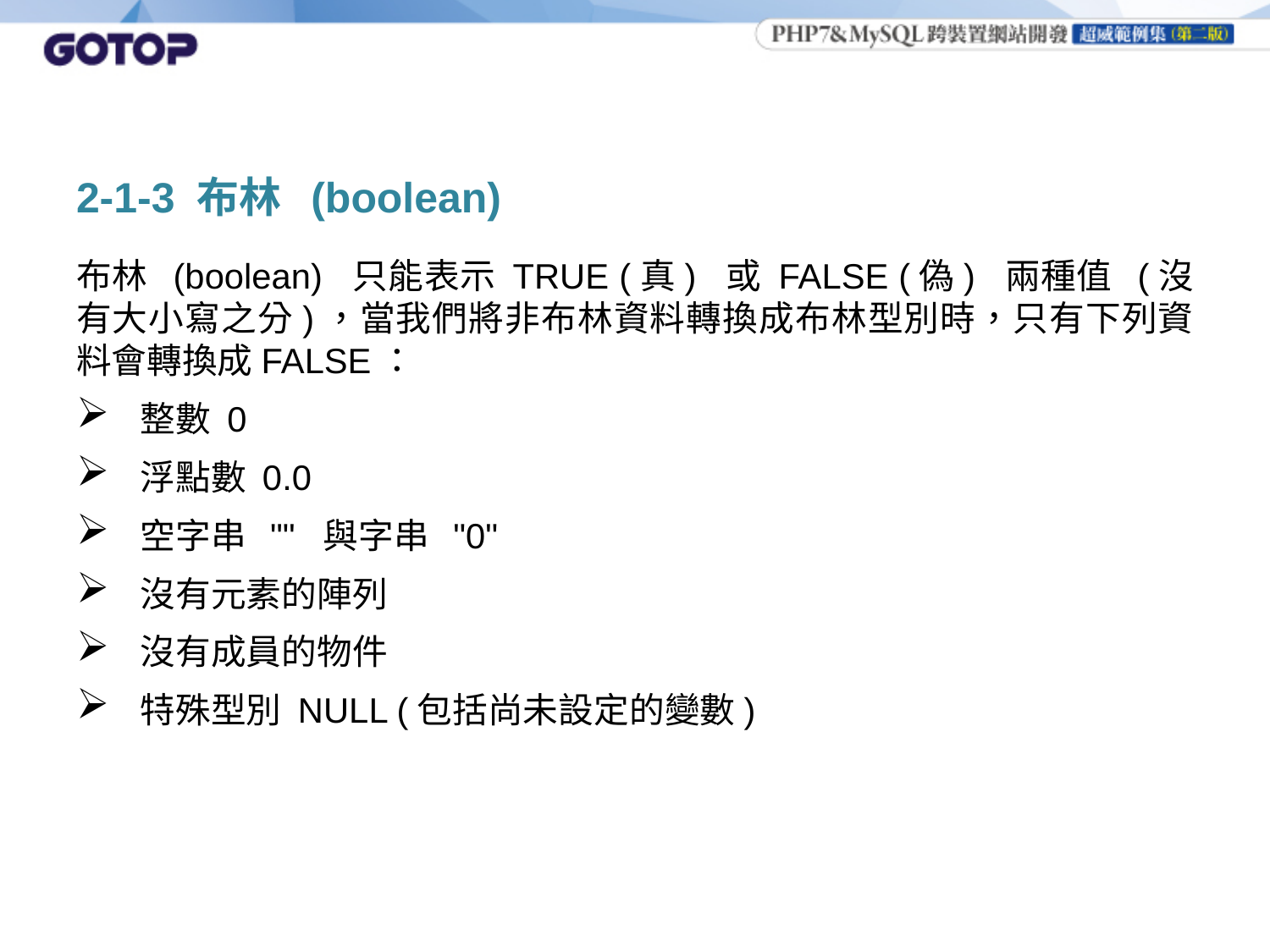

# 2-1-3 布林  (boolean)
布林  (boolean)  只能表示 TRUE (真)  或 FALSE (偽)  兩種值  (沒有大小寫之分)，當我們將非布林資料轉換成布林型別時，只有下列資料會轉換成FALSE：
 整數 0
 浮點數 0.0
 空字串  ""  與字串  "0"
 沒有元素的陣列
 沒有成員的物件
 特殊型別 NULL (包括尚未設定的變數)